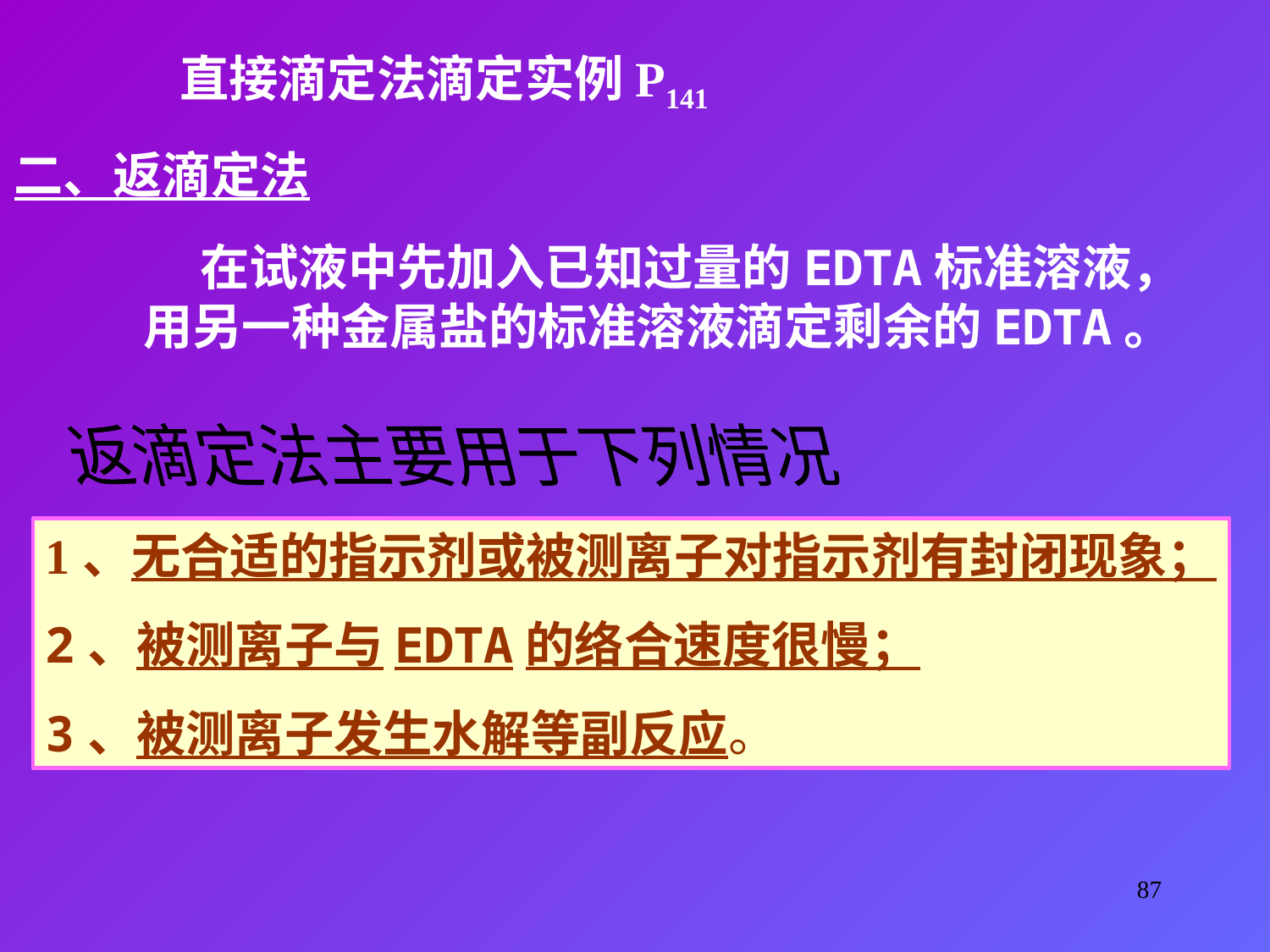

直接滴定法滴定实例P141
二、返滴定法
    在试液中先加入已知过量的EDTA标准溶液，
用另一种金属盐的标准溶液滴定剩余的EDTA。
返滴定法主要用于下列情况
1、无合适的指示剂或被测离子对指示剂有封闭现象；
2、被测离子与EDTA的络合速度很慢；
3、被测离子发生水解等副反应。
87